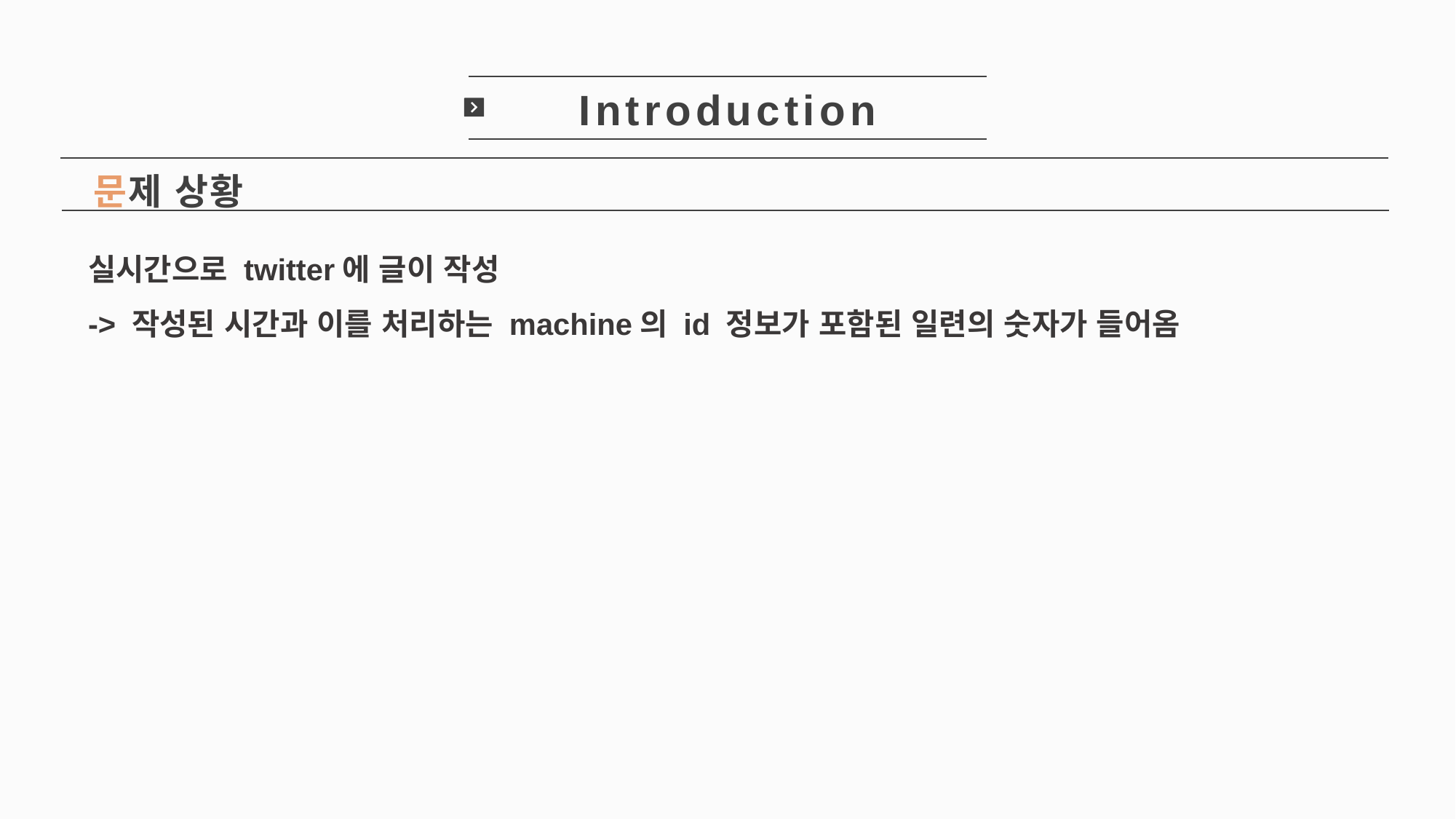

Introduction

문제 상황
실시간으로 twitter에 글이 작성
-> 작성된 시간과 이를 처리하는 machine의 id 정보가 포함된 일련의 숫자가 들어옴